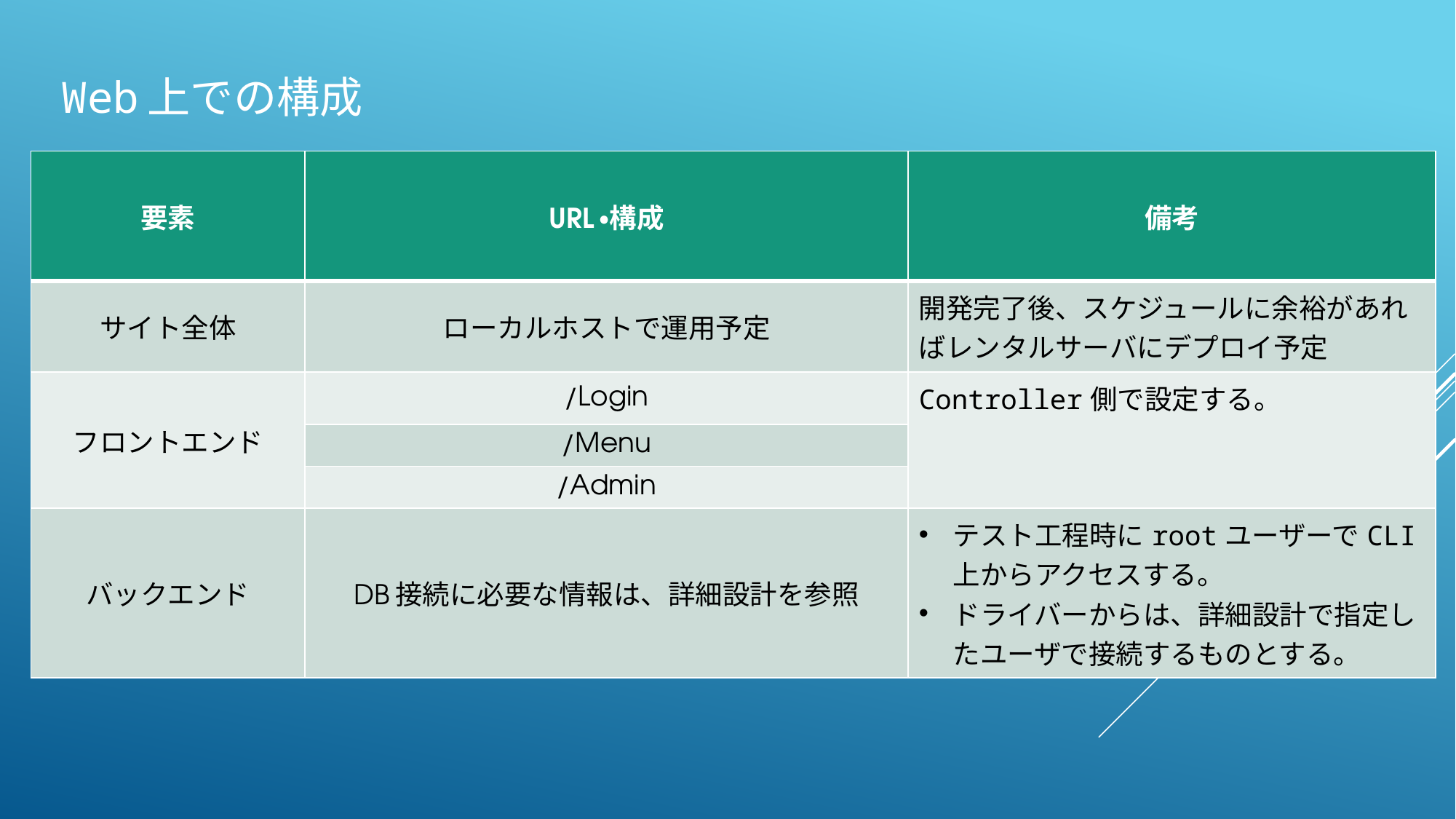

# Web上での構成
| 要素 | URL・構成 | 備考 |
| --- | --- | --- |
| サイト全体 | ローカルホストで運用予定 | 開発完了後、スケジュールに余裕があればレンタルサーバにデプロイ予定 |
| フロントエンド | /Login | Controller側で設定する。 |
|  | /Menu |  |
|  | /Admin |  |
| バックエンド | DB接続に必要な情報は、詳細設計を参照 | テスト工程時にrootユーザーでCLI上からアクセスする。 ドライバーからは、詳細設計で指定したユーザで接続するものとする。 |